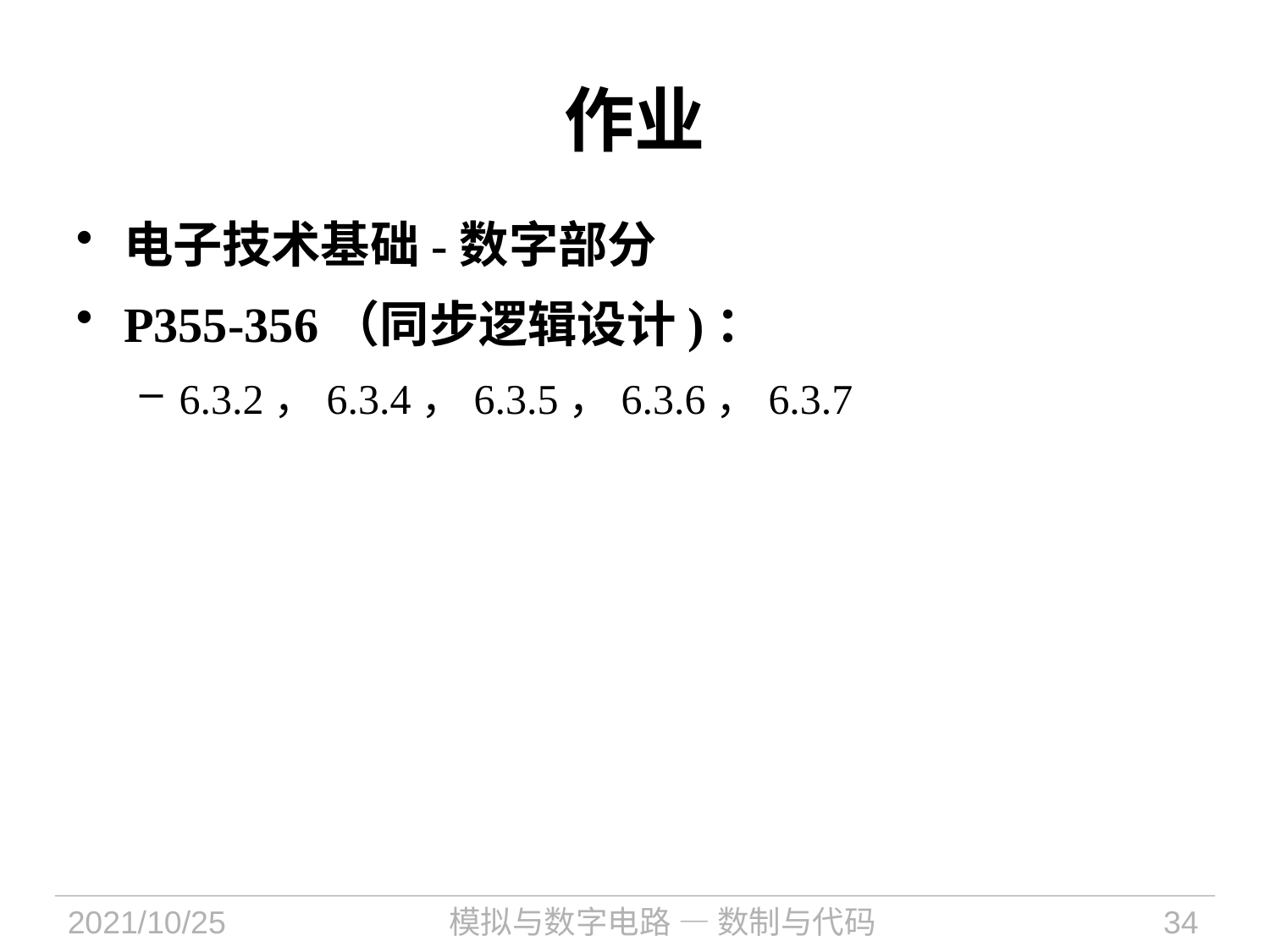

# 作业
电子技术基础-数字部分
P355-356（同步逻辑设计)：
6.3.2，6.3.4，6.3.5，6.3.6，6.3.7
2021/10/25
模拟与数字电路 — 数制与代码
34